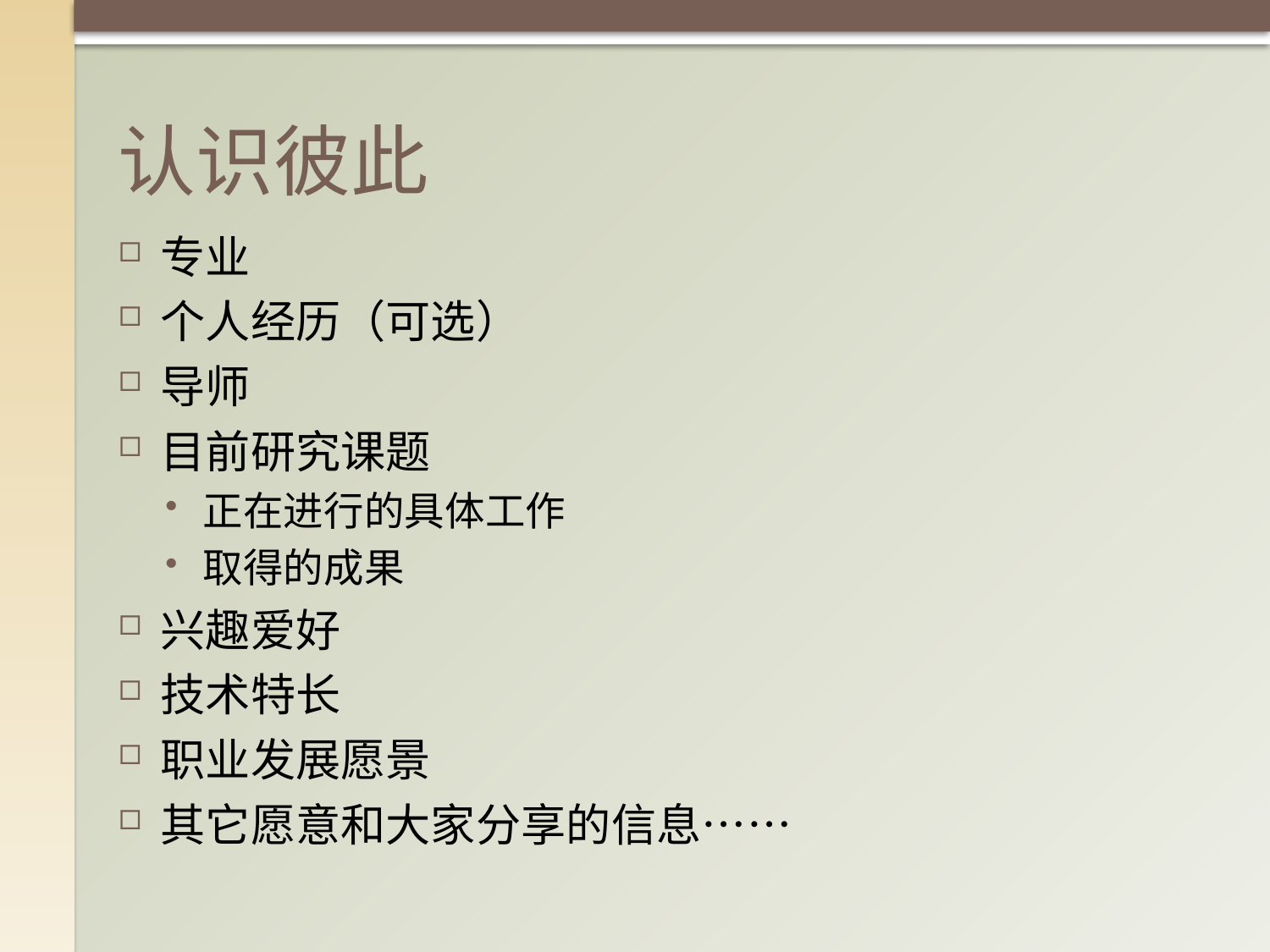

# 认识彼此
专业
个人经历（可选）
导师
目前研究课题
正在进行的具体工作
取得的成果
兴趣爱好
技术特长
职业发展愿景
其它愿意和大家分享的信息……